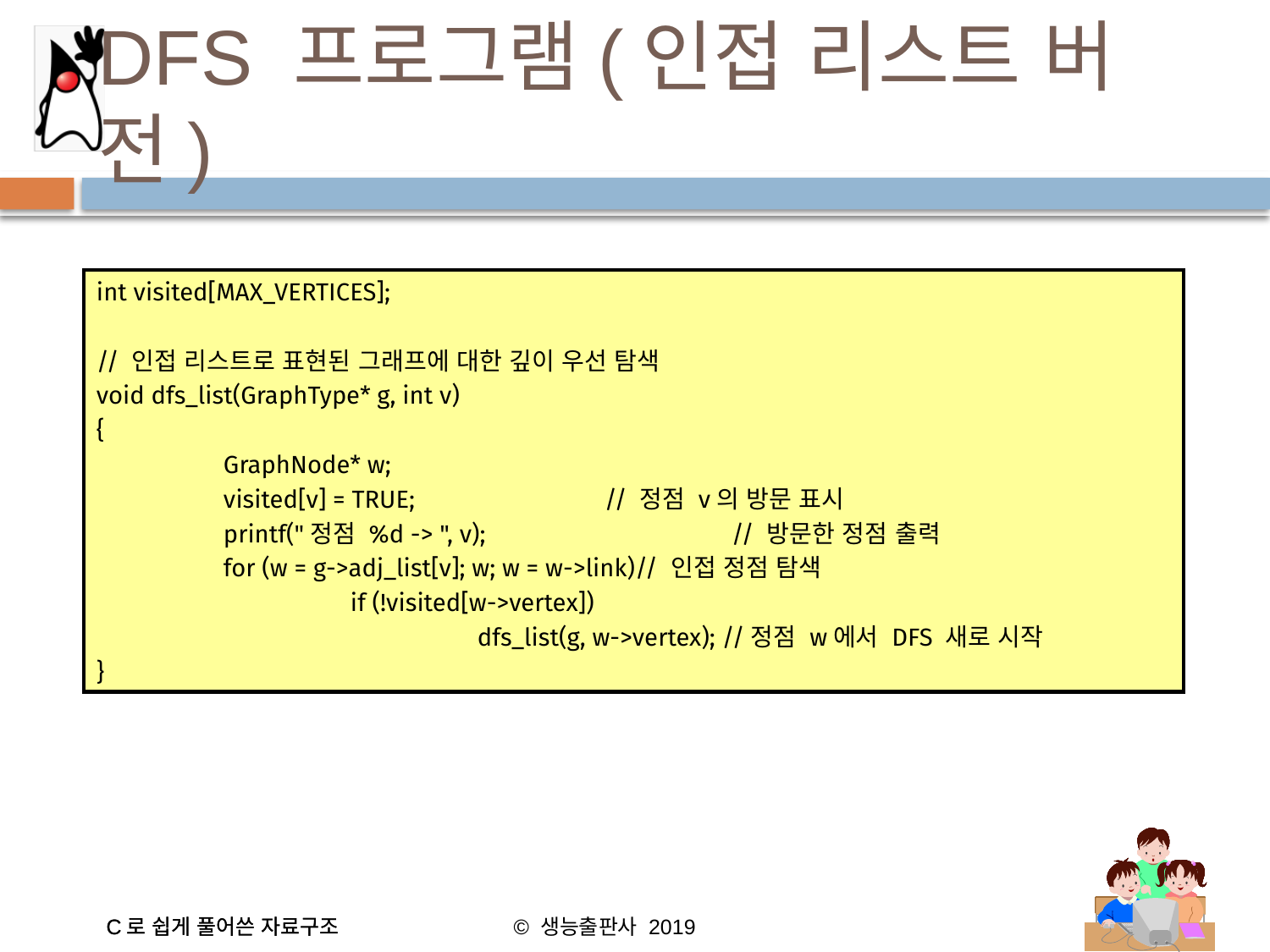

# DFS 프로그램(인접 리스트 버전)
int visited[MAX_VERTICES];

// 인접 리스트로 표현된 그래프에 대한 깊이 우선 탐색
void dfs_list(GraphType* g, int v)
{
	GraphNode* w;
	visited[v] = TRUE;   		// 정점 v의 방문 표시
	printf("정점 %d -> ", v);		// 방문한 정점 출력
	for (w = g->adj_list[v]; w; w = w->link)// 인접 정점 탐색
		if (!visited[w->vertex])
			dfs_list(g, w->vertex); //정점 w에서 DFS 새로 시작
}